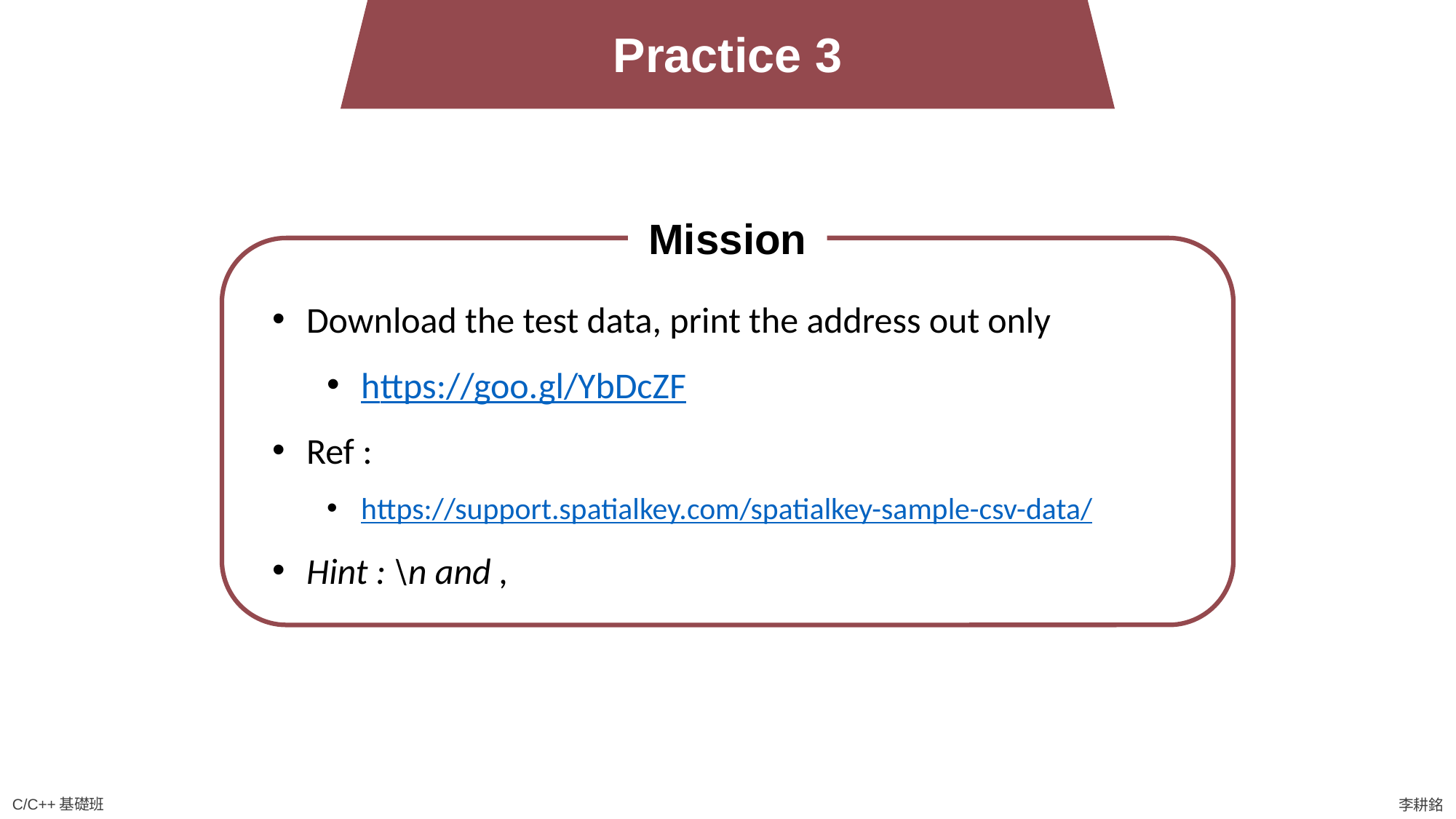

Practice 3
Mission

Download the test data, print the address out only
https://goo.gl/YbDcZF
Ref :
https://support.spatialkey.com/spatialkey-sample-csv-data/
Hint : \n and ,
C/C++基礎班
李耕銘